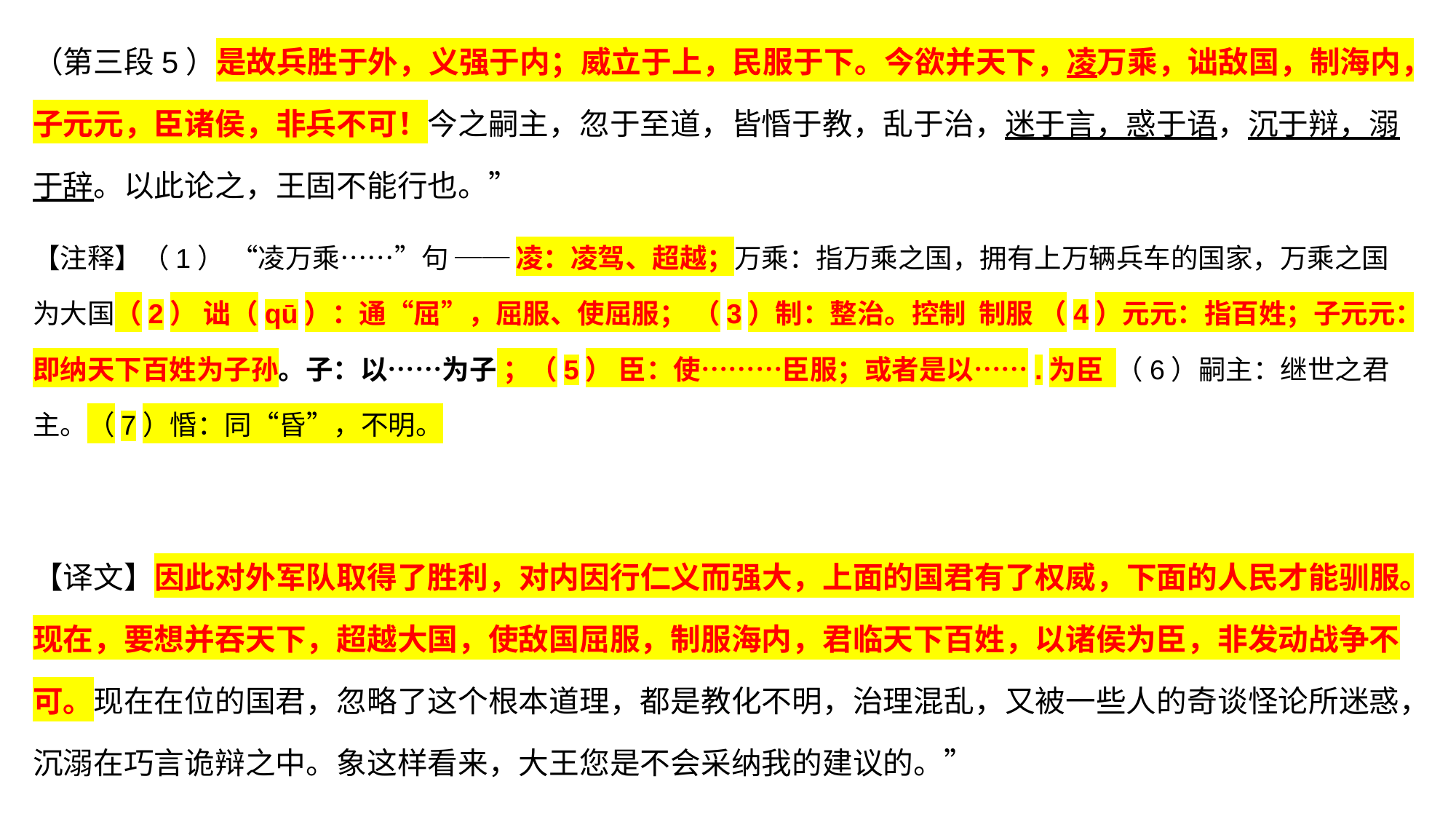

（第三段5）是故兵胜于外，义强于内；威立于上，民服于下。今欲并天下，凌万乘，诎敌国，制海内，子元元，臣诸侯，非兵不可！今之嗣主，忽于至道，皆惛于教，乱于治，迷于言，惑于语，沉于辩，溺于辞。以此论之，王固不能行也。”
【注释】（1） “凌万乘……”句 ── 凌：凌驾、超越；万乘：指万乘之国，拥有上万辆兵车的国家，万乘之国为大国（2） 诎（qū）：通“屈”，屈服、使屈服； （3）制：整治。控制  制服 （4）元元：指百姓；子元元：即纳天下百姓为子孙。子：以……为子 ；（5） 臣：使………臣服；或者是以…….为臣  （6）嗣主：继世之君主。（7）惛：同“昏”，不明。

【译文】因此对外军队取得了胜利，对内因行仁义而强大，上面的国君有了权威，下面的人民才能驯服。现在，要想并吞天下，超越大国，使敌国屈服，制服海内，君临天下百姓，以诸侯为臣，非发动战争不可。现在在位的国君，忽略了这个根本道理，都是教化不明，治理混乱，又被一些人的奇谈怪论所迷惑，沉溺在巧言诡辩之中。象这样看来，大王您是不会采纳我的建议的。”